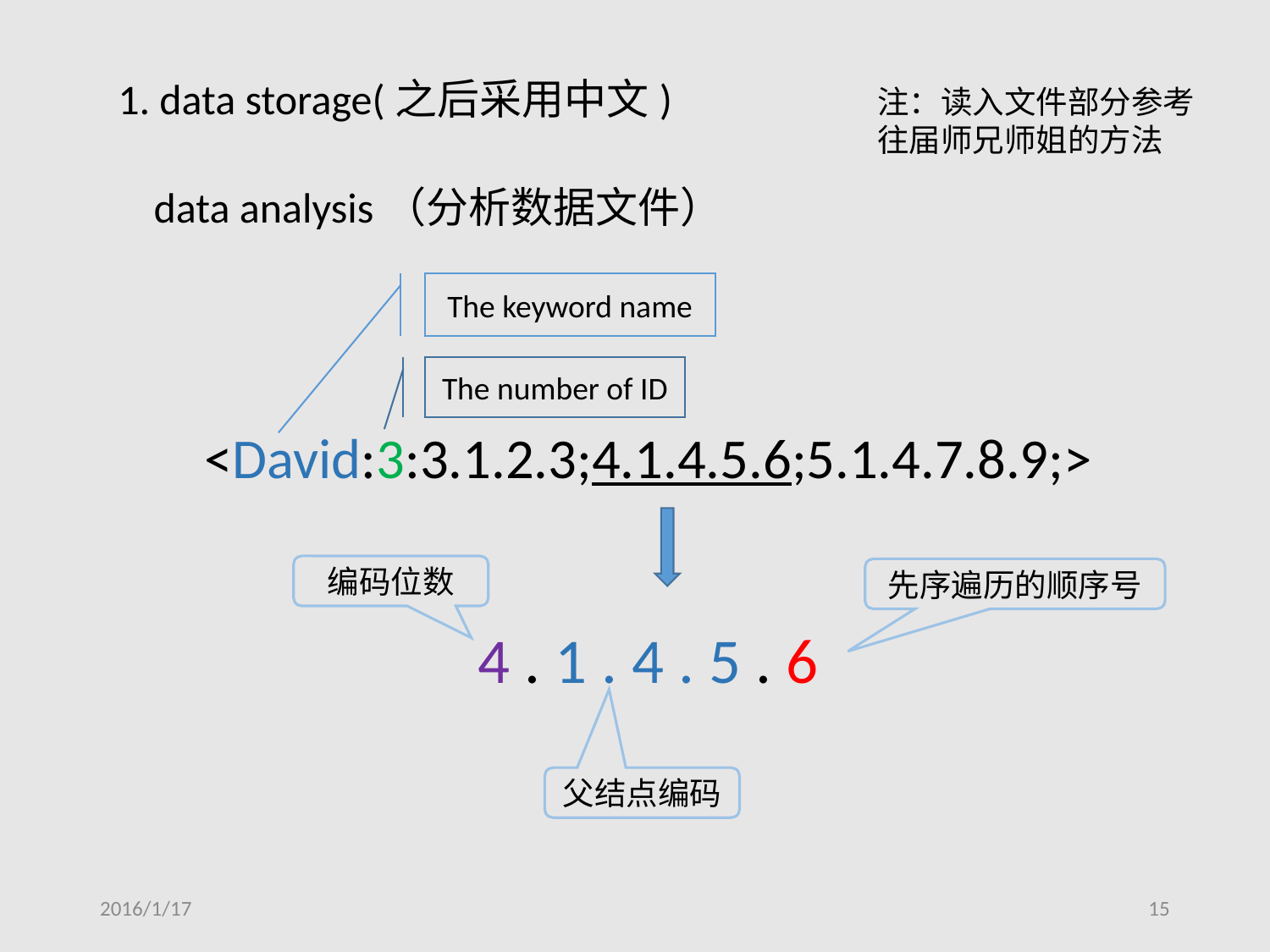

1. data storage(之后采用中文)
注：读入文件部分参考往届师兄师姐的方法
   data analysis（分析数据文件）
The keyword name
The number of ID
<David:3:3.1.2.3;4.1.4.5.6;5.1.4.7.8.9;>

编码位数
先序遍历的顺序号
4 . 1 . 4 . 5 . 6
父结点编码
2016/1/17
15